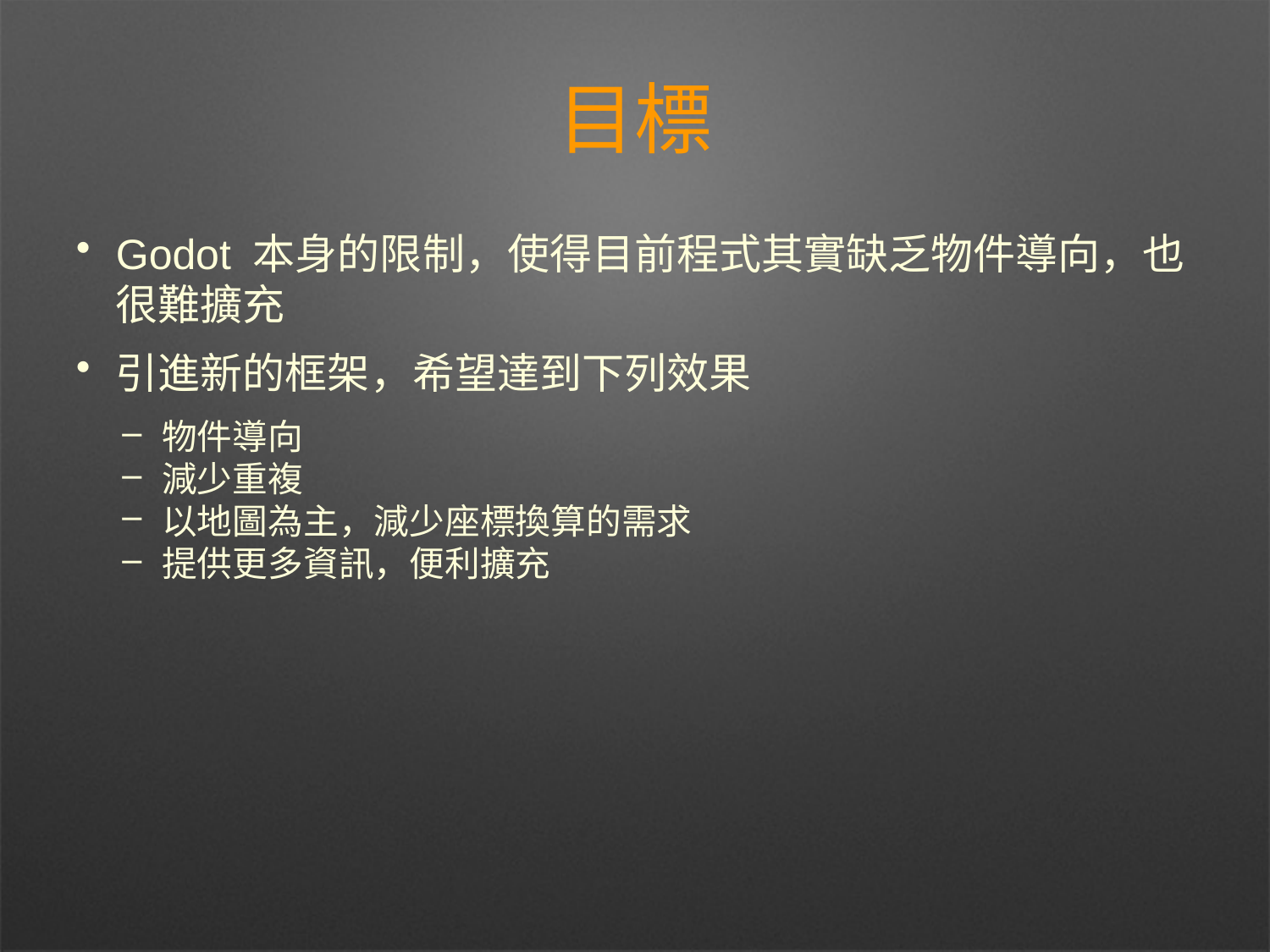

# 目標
Godot 本身的限制，使得目前程式其實缺乏物件導向，也很難擴充
引進新的框架，希望達到下列效果
物件導向
減少重複
以地圖為主，減少座標換算的需求
提供更多資訊，便利擴充